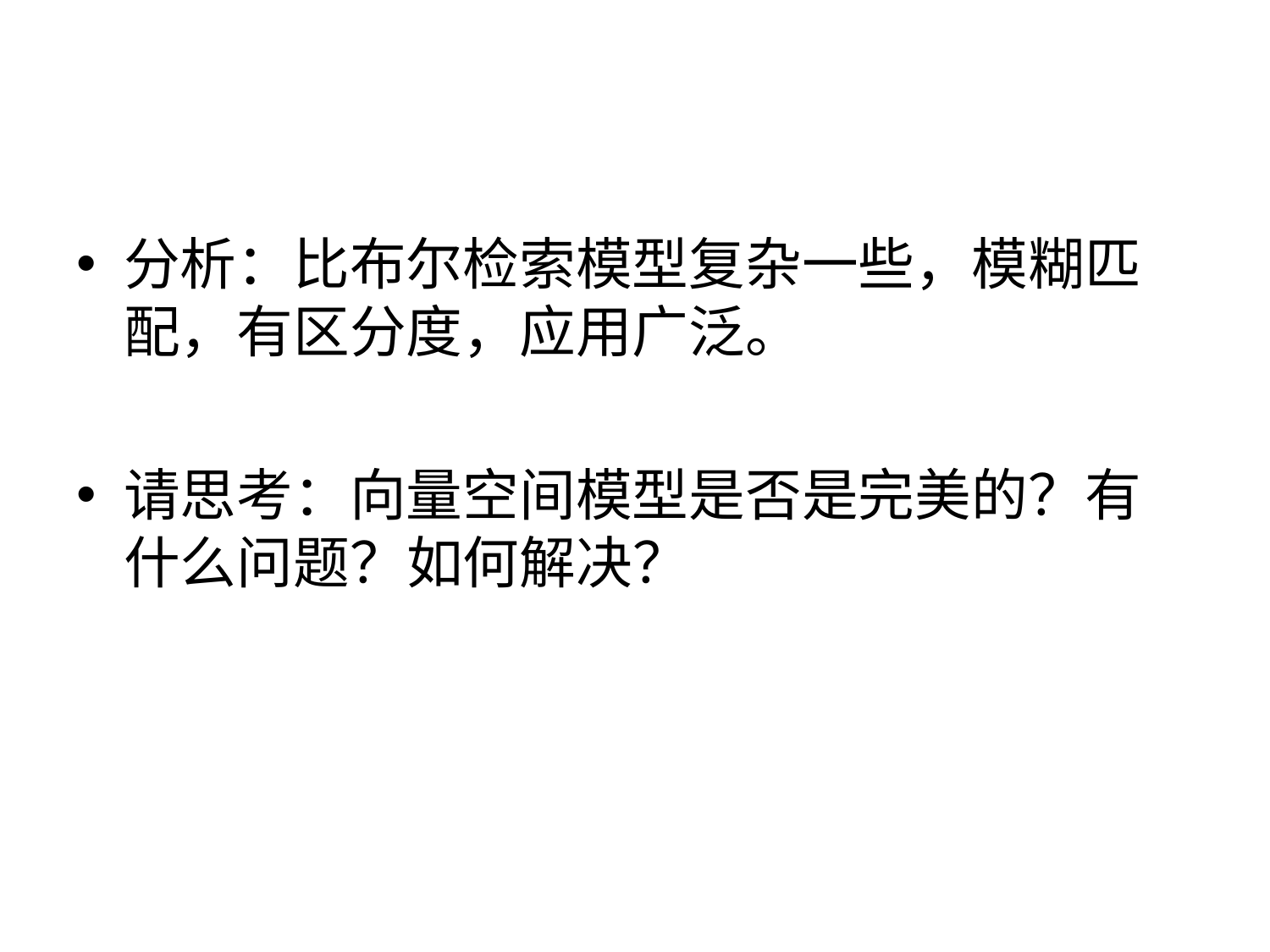

#
分析：比布尔检索模型复杂一些，模糊匹配，有区分度，应用广泛。

请思考：向量空间模型是否是完美的？有什么问题？如何解决？